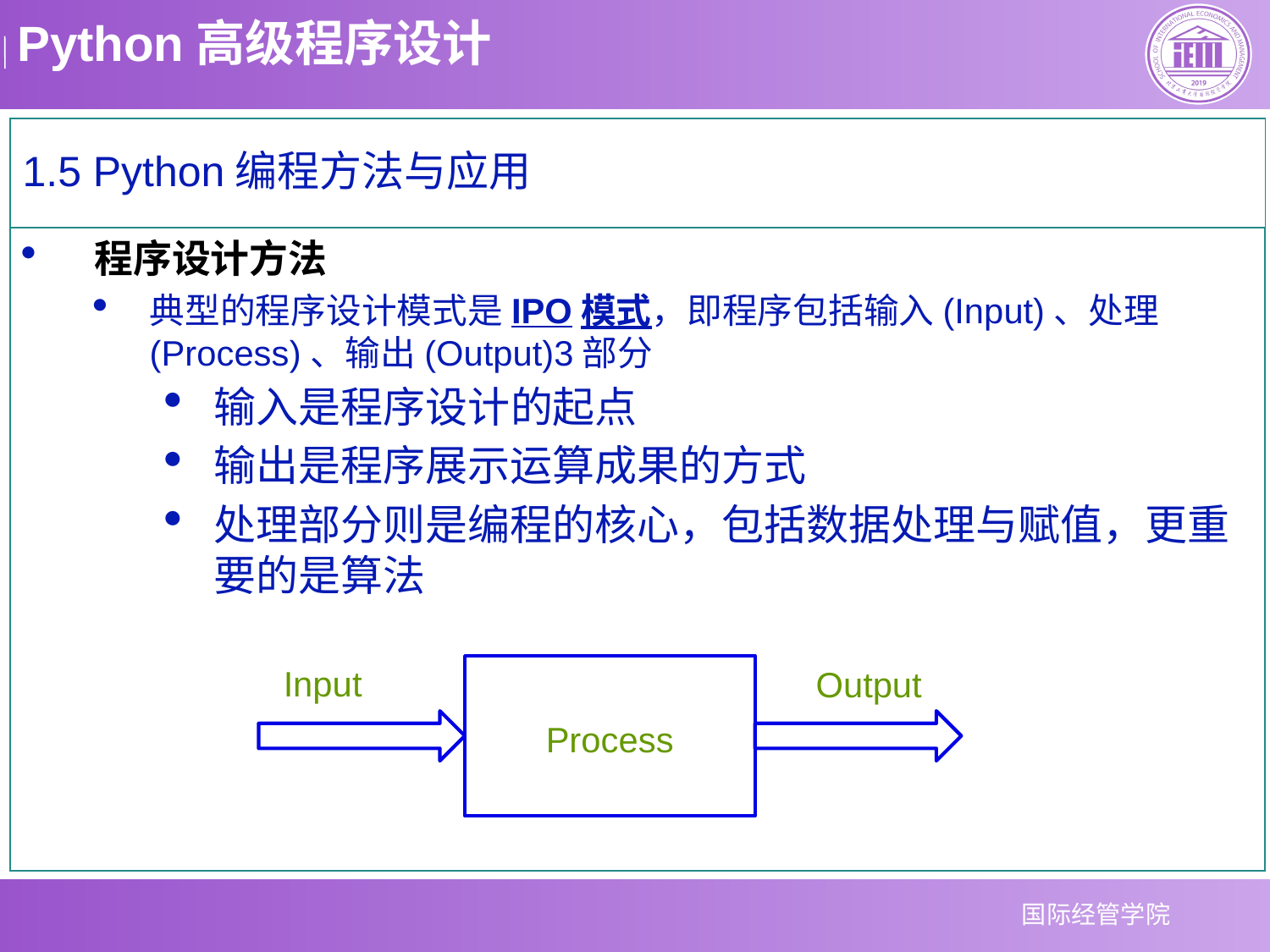

1.5 Python编程方法与应用
 程序设计方法
典型的程序设计模式是IPO模式，即程序包括输入(Input)、处理(Process)、输出(Output)3部分
输入是程序设计的起点
输出是程序展示运算成果的方式
处理部分则是编程的核心，包括数据处理与赋值，更重要的是算法

Input

Output

Process